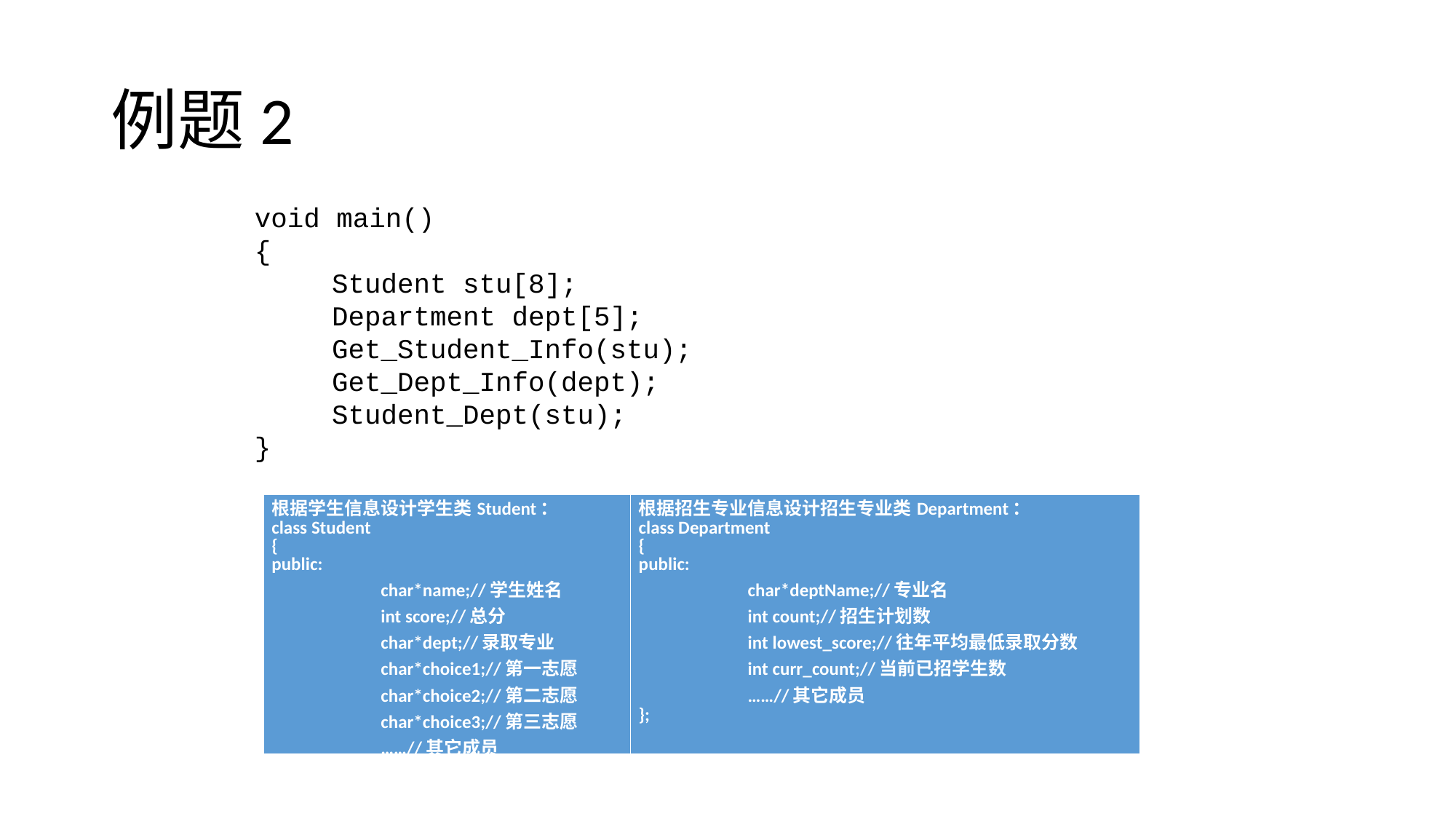

# 例题2
void main()
{
	Student stu[8];
	Department dept[5];
	Get_Student_Info(stu);
	Get_Dept_Info(dept);
	Student_Dept(stu);
}
| 根据学生信息设计学生类Student： class Student { public: char\*name;//学生姓名 int score;//总分 char\*dept;//录取专业 char\*choice1;//第一志愿 char\*choice2;//第二志愿 char\*choice3;//第三志愿 ……//其它成员 }; | 根据招生专业信息设计招生专业类Department： class Department { public: char\*deptName;//专业名 int count;//招生计划数 int lowest\_score;//往年平均最低录取分数 int curr\_count;//当前已招学生数 ……//其它成员 }; |
| --- | --- |